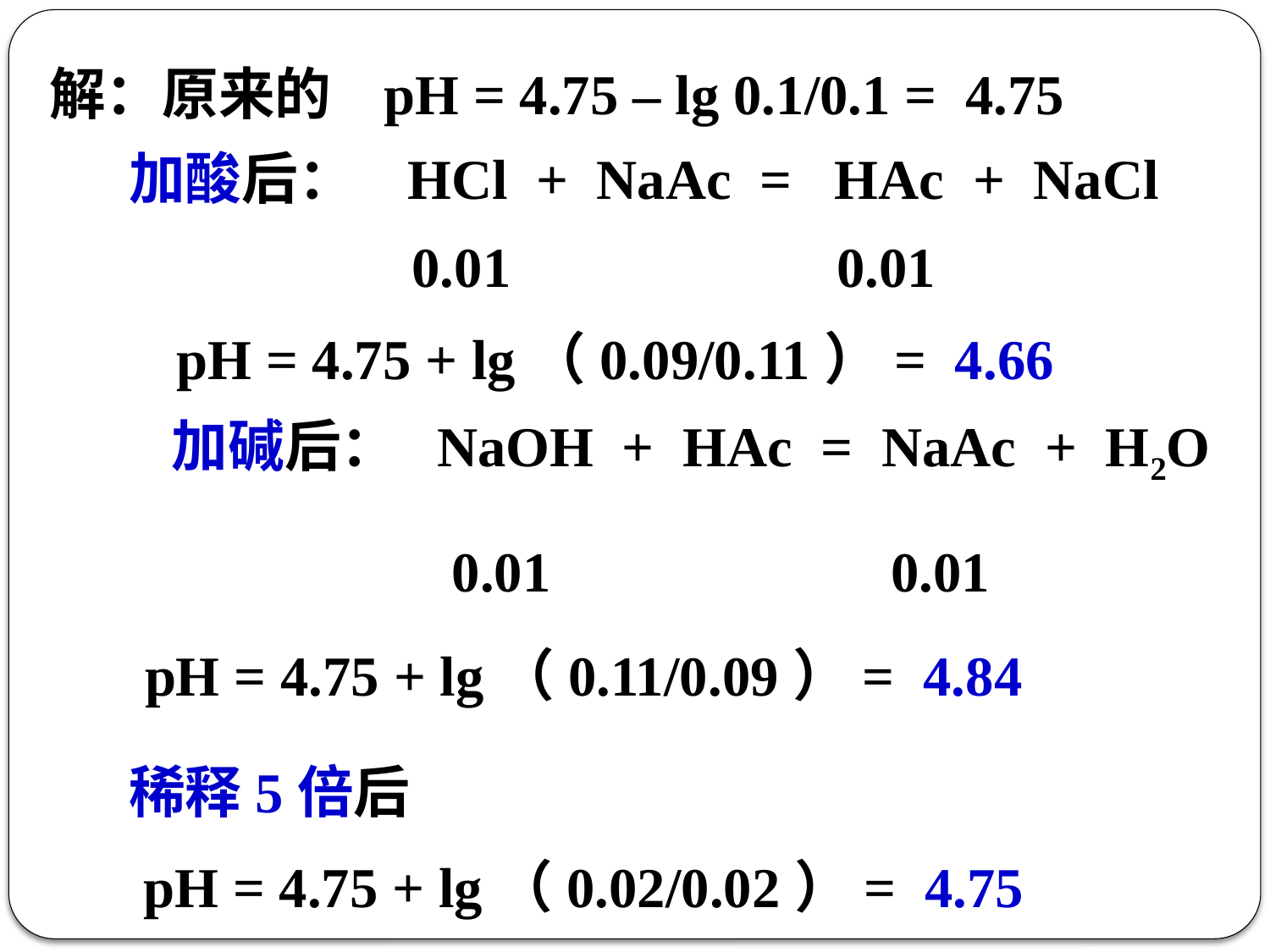

解：原来的   pH = 4.75 – lg 0.1/0.1 =  4.75
加酸后：   HCl  +  NaAc  =   HAc  +  NaCl
           0.01                       0.01
pH = 4.75 + lg（0.09/0.11）=  4.66
        加碱后：  NaOH  +  HAc  =  NaAc  +  H2O
                            0.01                        0.01
pH = 4.75 + lg（0.11/0.09）=  4.84
稀释5倍后
pH = 4.75 + lg（0.02/0.02）=  4.75